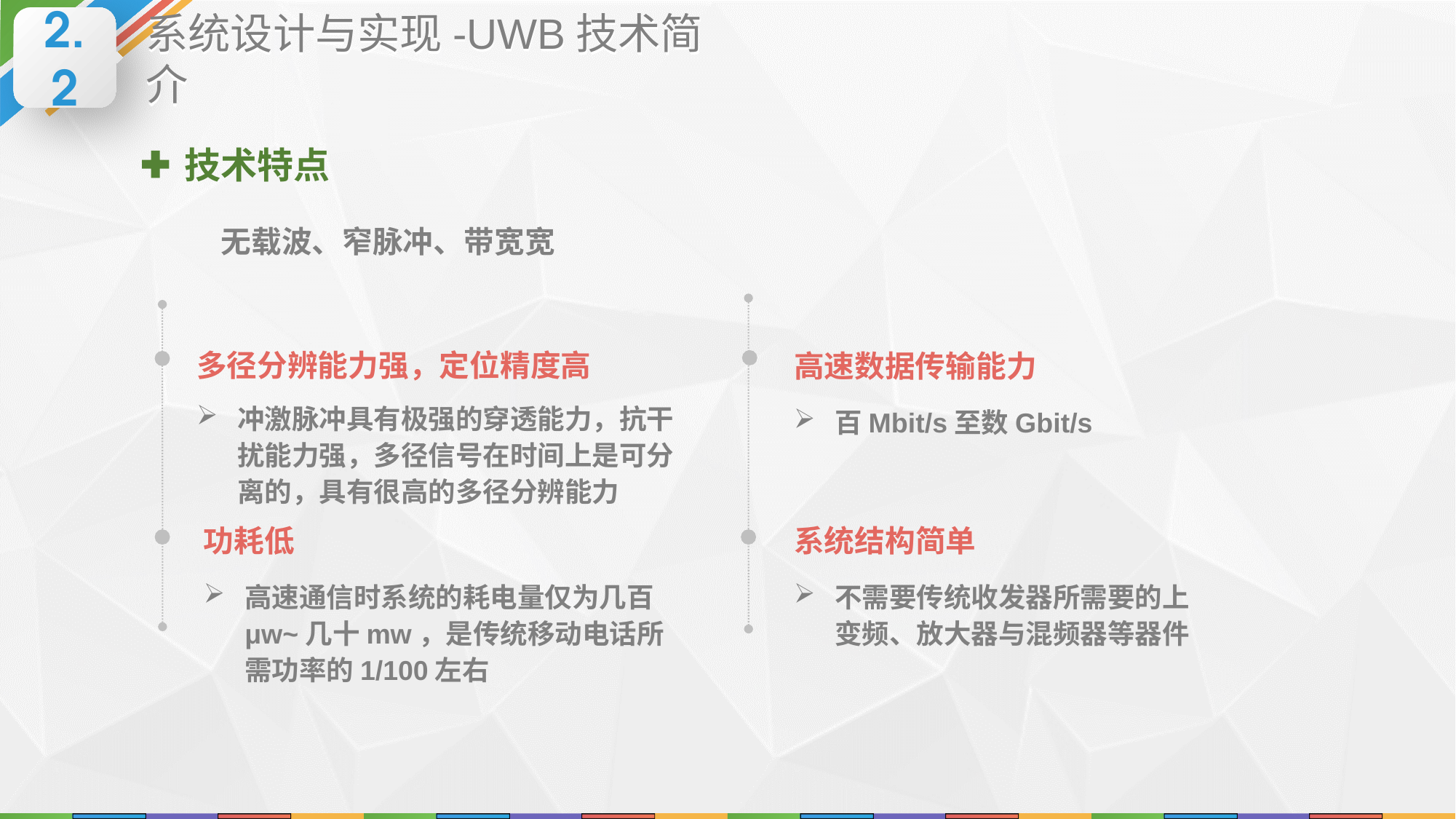

2.2
系统设计与实现-UWB技术简介
技术特点

无载波、窄脉冲、带宽宽
多径分辨能力强，定位精度高

冲激脉冲具有极强的穿透能力，抗干扰能力强，多径信号在时间上是可分离的，具有很高的多径分辨能力
高速数据传输能力

百Mbit/s至数Gbit/s

功耗低

高速通信时系统的耗电量仅为几百μw~几十mw，是传统移动电话所需功率的1/100左右
系统结构简单

不需要传统收发器所需要的上变频、放大器与混频器等器件